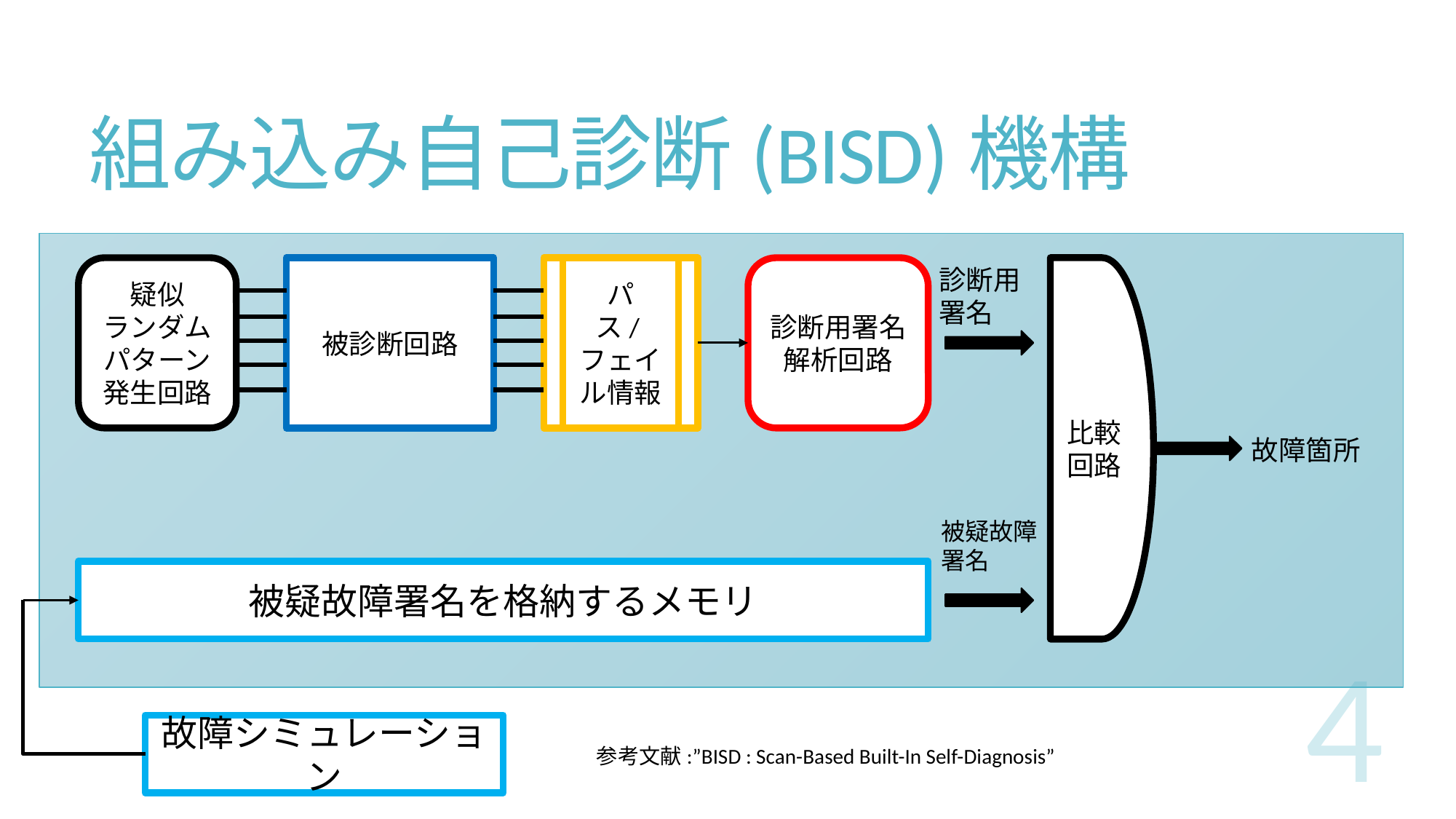

# 組み込み自己診断(BISD)機構

疑似
ランダム
パターン
発生回路
被診断回路
パス/フェイル情報
診断用署名解析回路
診断用署名
比較回路

故障箇所

被疑故障
署名
被疑故障署名を格納するメモリ

4
故障シミュレーション
参考文献:”BISD : Scan-Based Built-In Self-Diagnosis”